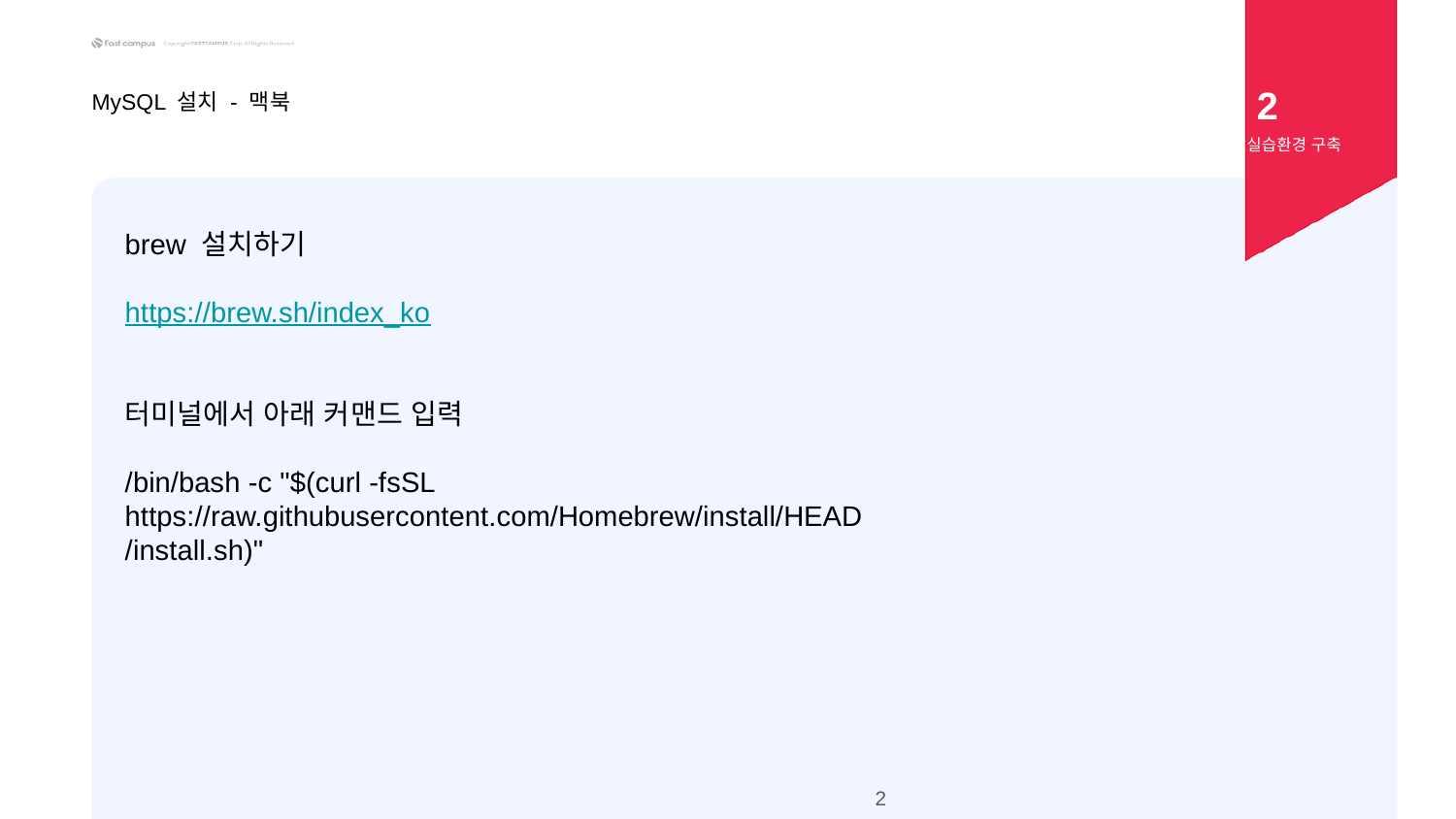

2
MySQL 설치 - 맥북
실습환경 구축
brew 설치하기
https://brew.sh/index_ko

터미널에서 아래 커맨드 입력

/bin/bash -c "$(curl -fsSL https://raw.githubusercontent.com/Homebrew/install/HEAD/install.sh)"
2